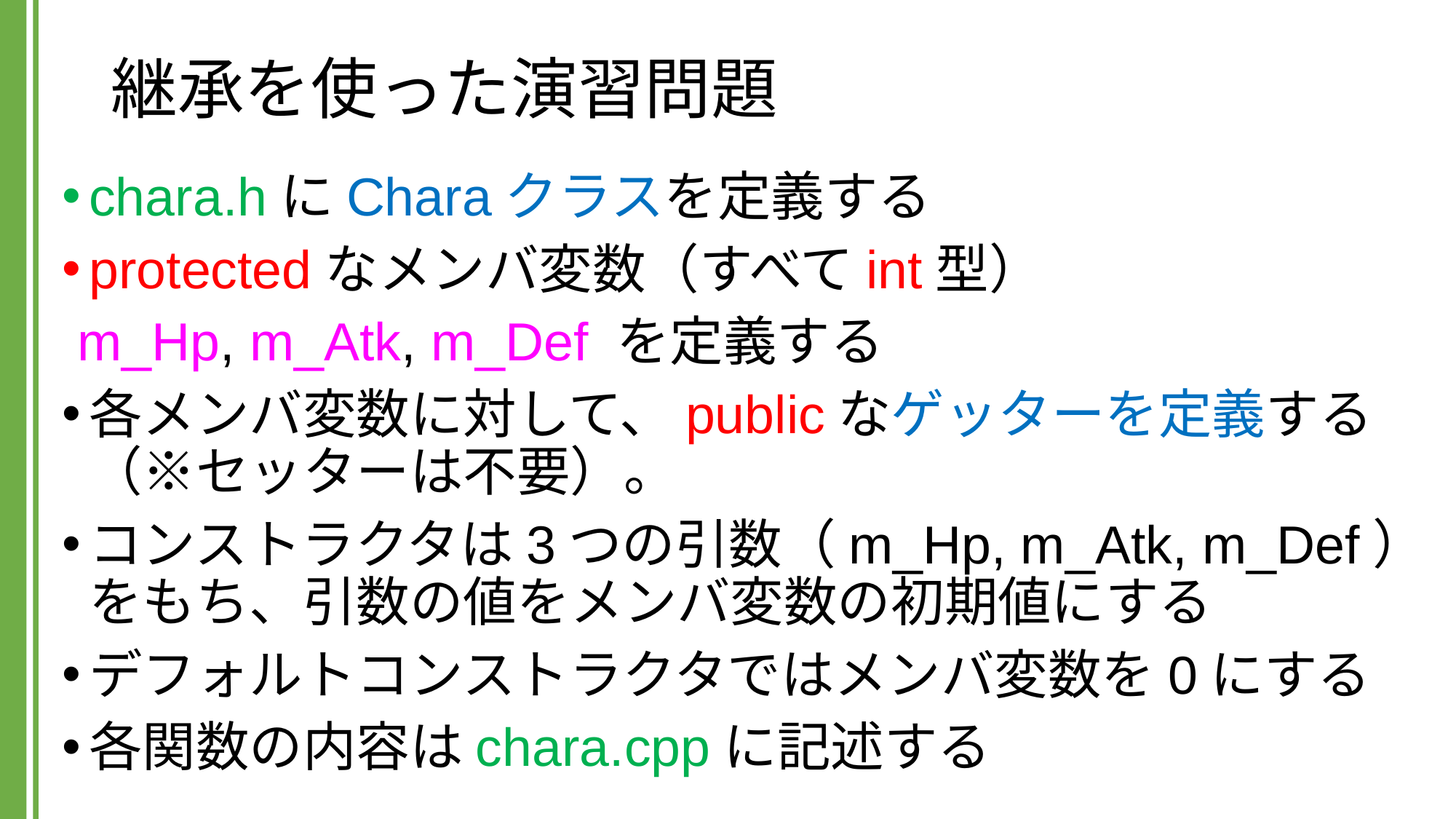

# 継承を使った演習問題
chara.hにCharaクラスを定義する
protectedなメンバ変数（すべてint型）
 m_Hp, m_Atk, m_Def を定義する
各メンバ変数に対して、publicなゲッターを定義する（※セッターは不要）。
コンストラクタは3つの引数（m_Hp, m_Atk, m_Def）をもち、引数の値をメンバ変数の初期値にする
デフォルトコンストラクタではメンバ変数を0にする
各関数の内容はchara.cppに記述する